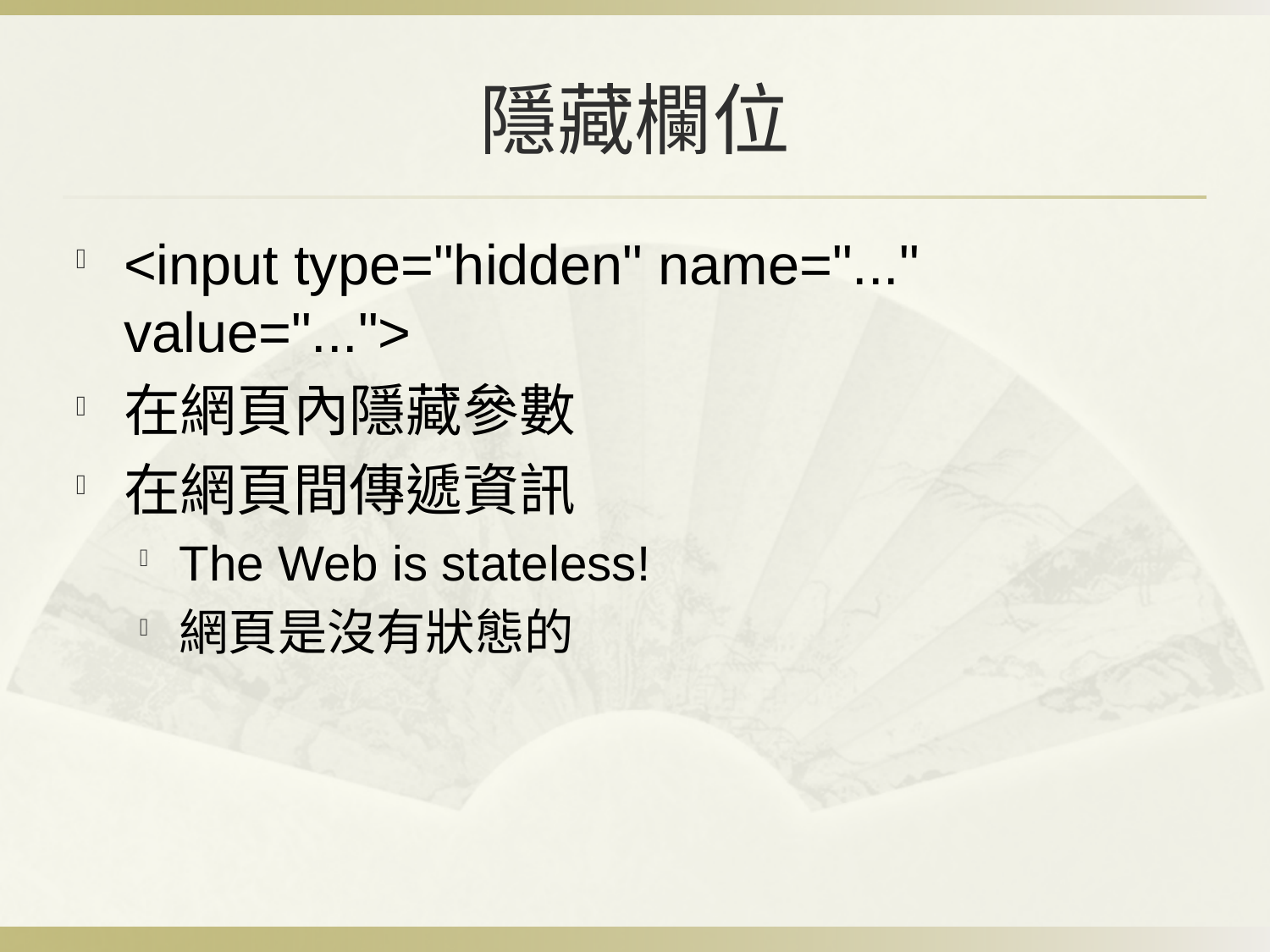

# 隱藏欄位
<input type="hidden" name="..." value="...">
在網頁內隱藏參數
在網頁間傳遞資訊
The Web is stateless!
網頁是沒有狀態的